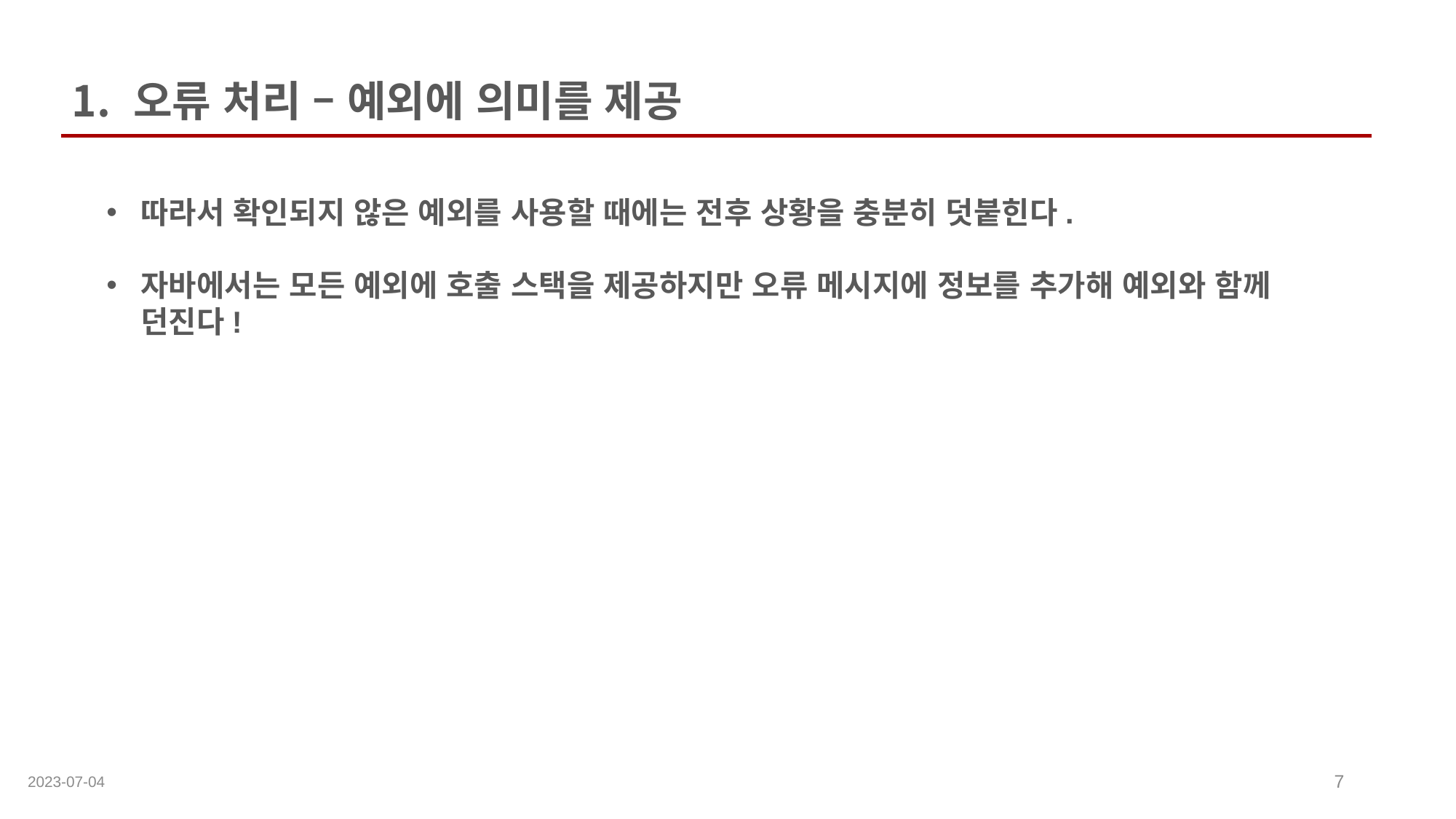

오류 처리 – 예외에 의미를 제공
따라서 확인되지 않은 예외를 사용할 때에는 전후 상황을 충분히 덧붙힌다.

자바에서는 모든 예외에 호출 스택을 제공하지만 오류 메시지에 정보를 추가해 예외와 함께 던진다!
2023-07-04
7